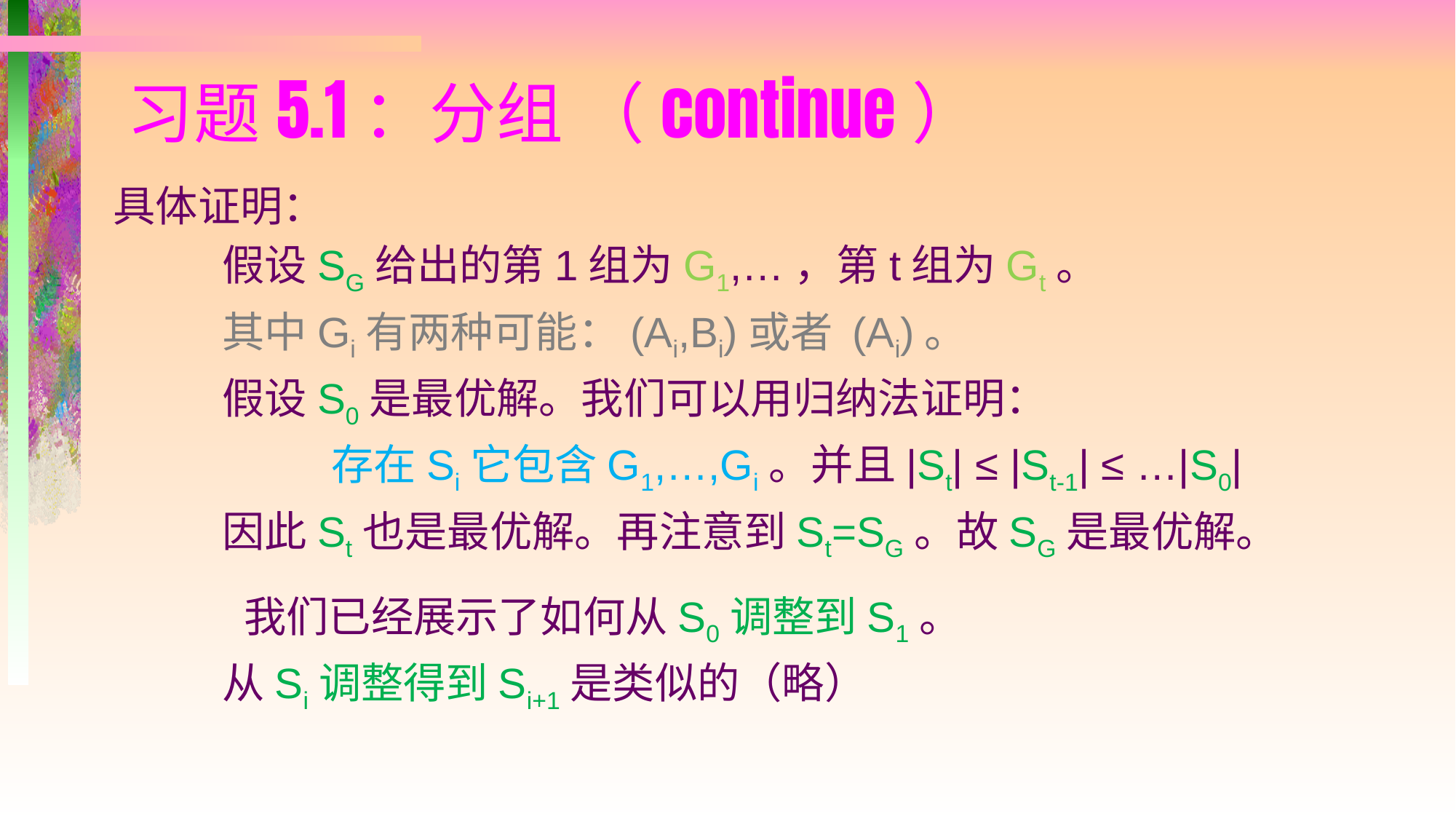

# 习题5.1：分组 （continue）
具体证明：
	假设SG给出的第1组为G1,…，第t组为Gt。
	其中Gi有两种可能：(Ai,Bi)或者 (Ai)。
	假设S0是最优解。我们可以用归纳法证明：
		存在Si它包含G1,…,Gi。并且|St| ≤ |St-1| ≤ …|S0|
	因此St也是最优解。再注意到St=SG。故SG是最优解。
	我们已经展示了如何从S0调整到S1。
	从Si调整得到Si+1是类似的（略）